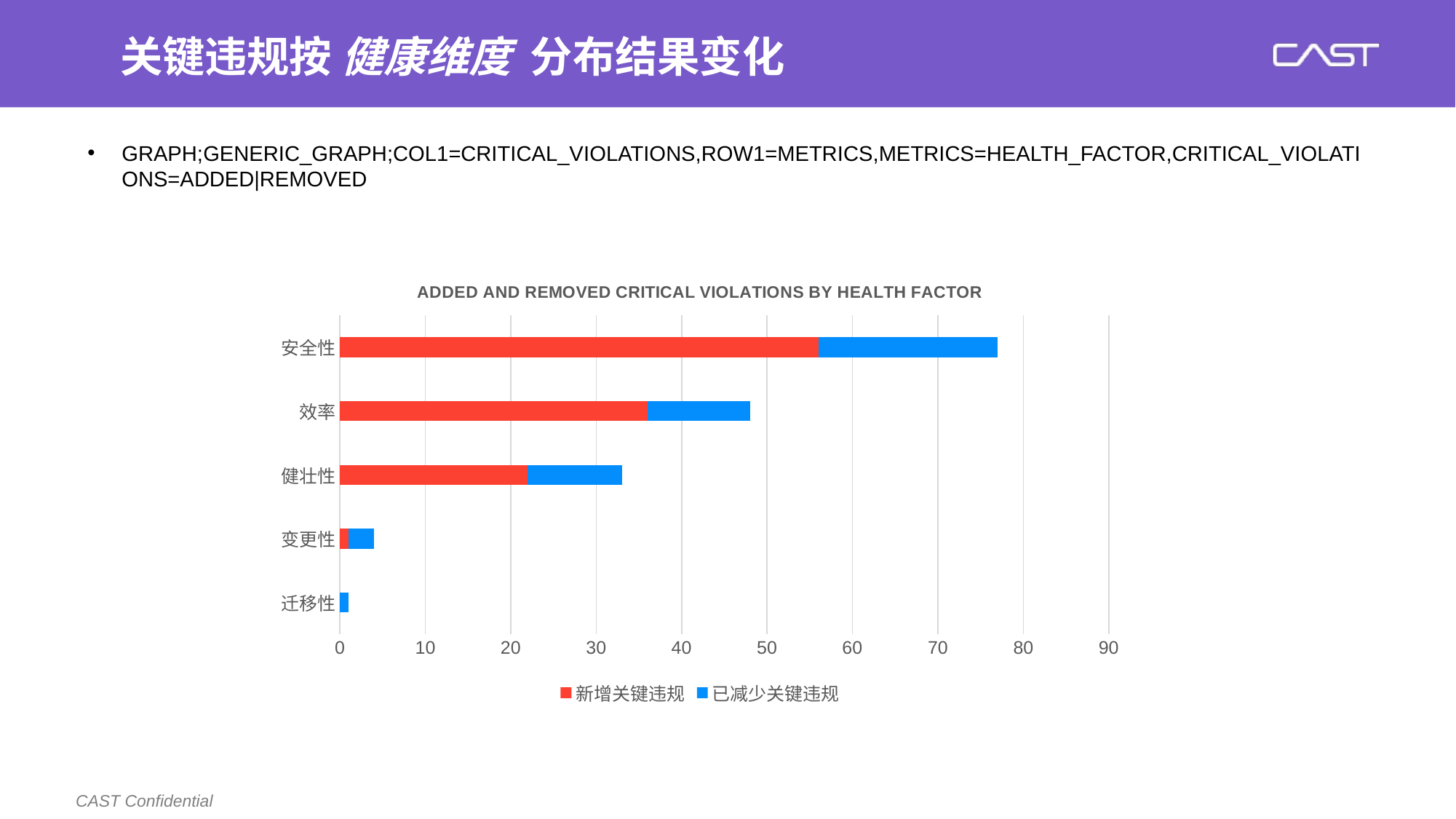

# 关键违规按 健康维度  分布结果变化
GRAPH;GENERIC_GRAPH;COL1=CRITICAL_VIOLATIONS,ROW1=METRICS,METRICS=HEALTH_FACTOR,CRITICAL_VIOLATIONS=ADDED|REMOVED

### Chart: ADDED AND REMOVED CRITICAL VIOLATIONS BY HEALTH FACTOR

| Category | 新增关键违规 | 已减少关键违规 |
|---|---|---|
| 迁移性 | 0.0 | 1.0 |
| 变更性 | 1.0 | 3.0 |
| 健壮性 | 22.0 | 11.0 |
| 效率 | 36.0 | 12.0 |
| 安全性 | 56.0 | 21.0 |